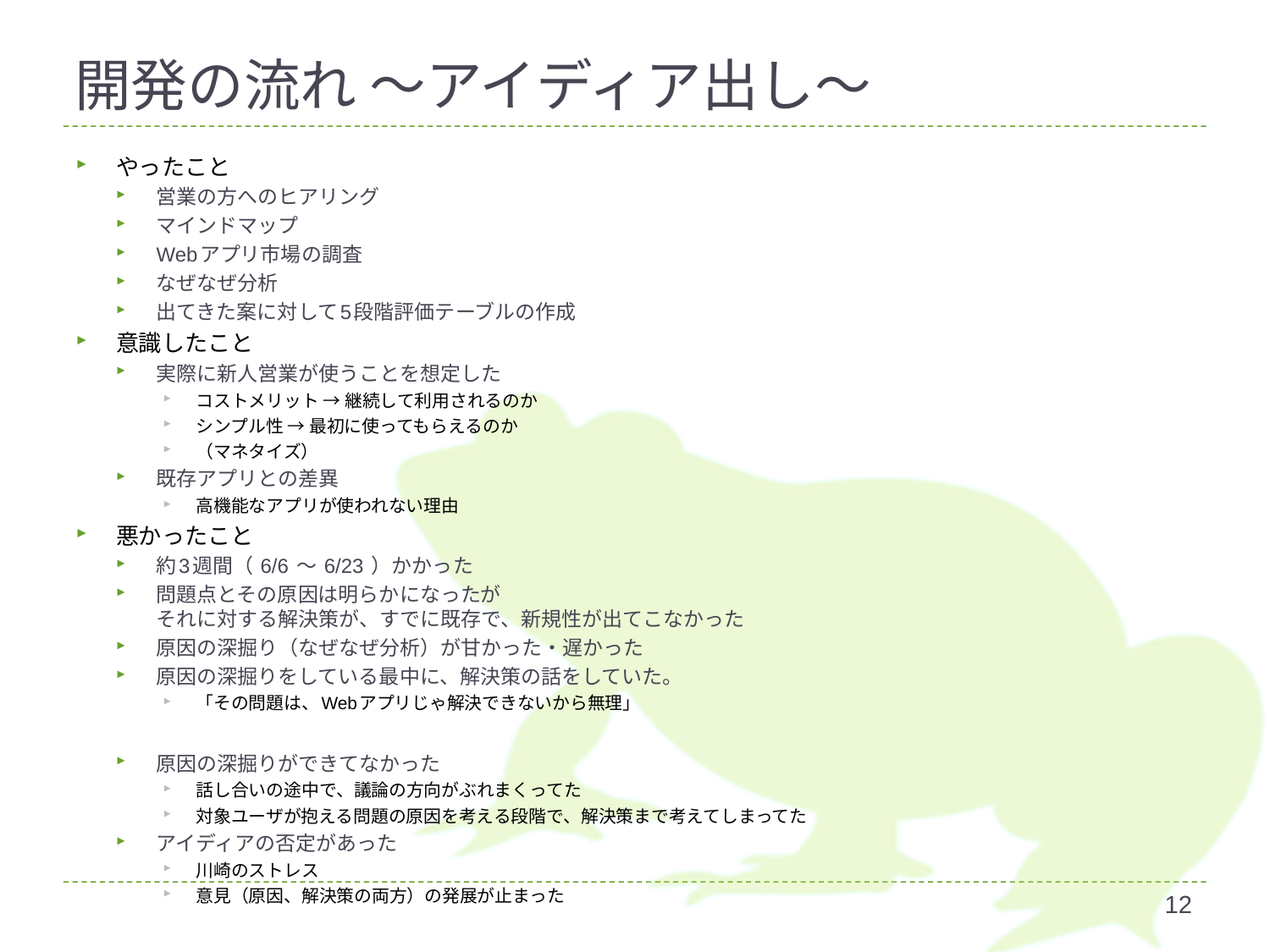

# 開発の流れ ～アイディア出し～
やったこと
営業の方へのヒアリング
マインドマップ
Webアプリ市場の調査
なぜなぜ分析
出てきた案に対して5段階評価テーブルの作成
意識したこと
実際に新人営業が使うことを想定した
コストメリット → 継続して利用されるのか
シンプル性 → 最初に使ってもらえるのか
（マネタイズ）
既存アプリとの差異
高機能なアプリが使われない理由
悪かったこと
約3週間（ 6/6 ～ 6/23 ）かかった
問題点とその原因は明らかになったが
それに対する解決策が、すでに既存で、新規性が出てこなかった
原因の深掘り（なぜなぜ分析）が甘かった・遅かった
原因の深掘りをしている最中に、解決策の話をしていた。
「その問題は、Webアプリじゃ解決できないから無理」

原因の深掘りができてなかった
話し合いの途中で、議論の方向がぶれまくってた
対象ユーザが抱える問題の原因を考える段階で、解決策まで考えてしまってた
アイディアの否定があった
川崎のストレス
意見（原因、解決策の両方）の発展が止まった

12